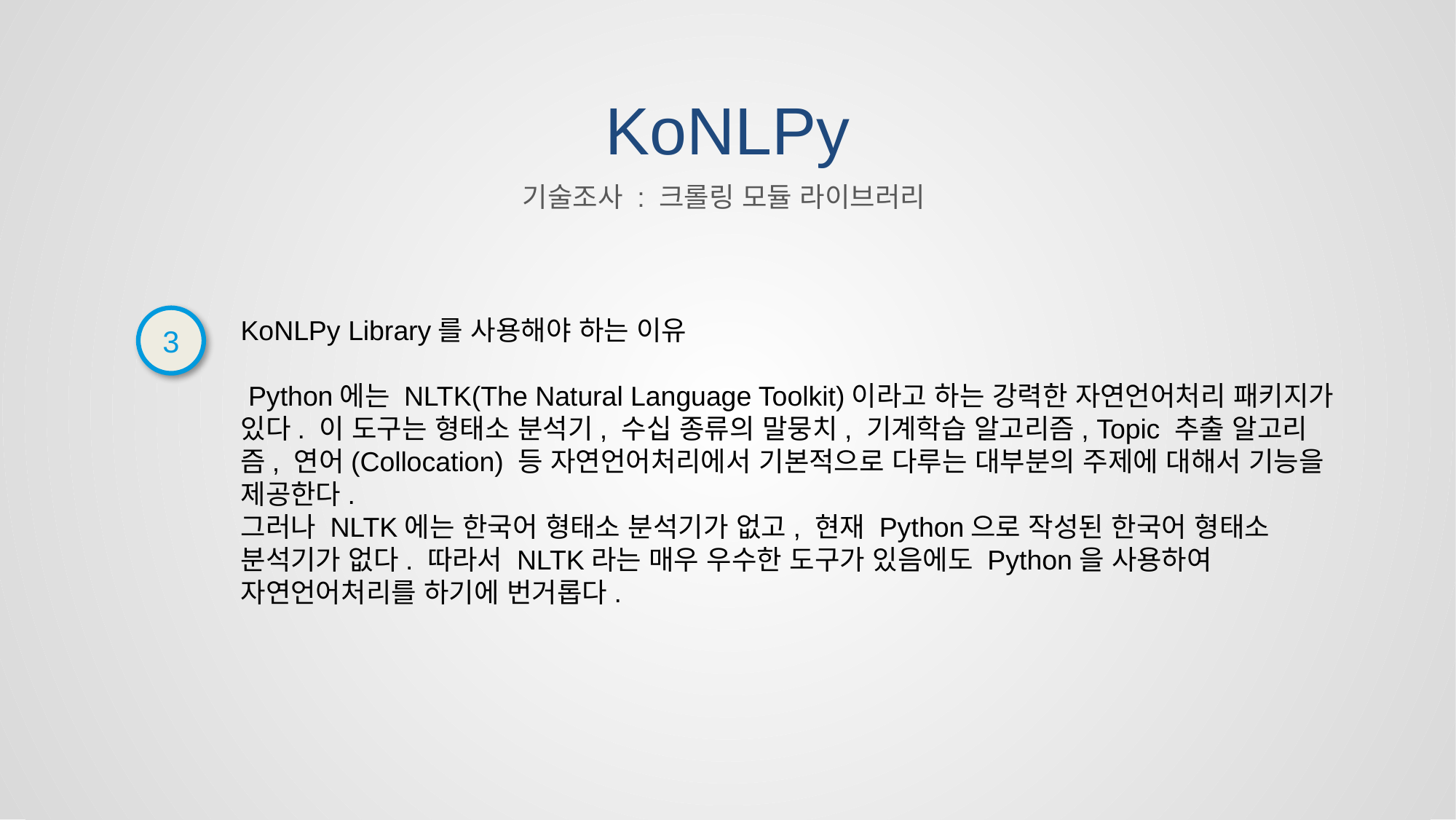

KoNLPy
기술조사 : 크롤링 모듈 라이브러리
3
KoNLPy Library를 사용해야 하는 이유

 Python에는 NLTK(The Natural Language Toolkit)이라고 하는 강력한 자연언어처리 패키지가 있다. 이 도구는 형태소 분석기, 수십 종류의 말뭉치, 기계학습 알고리즘, Topic 추출 알고리즘, 연어(Collocation) 등 자연언어처리에서 기본적으로 다루는 대부분의 주제에 대해서 기능을 제공한다.
그러나 NLTK에는 한국어 형태소 분석기가 없고, 현재 Python으로 작성된 한국어 형태소 분석기가 없다. 따라서 NLTK라는 매우 우수한 도구가 있음에도 Python을 사용하여 자연언어처리를 하기에 번거롭다.